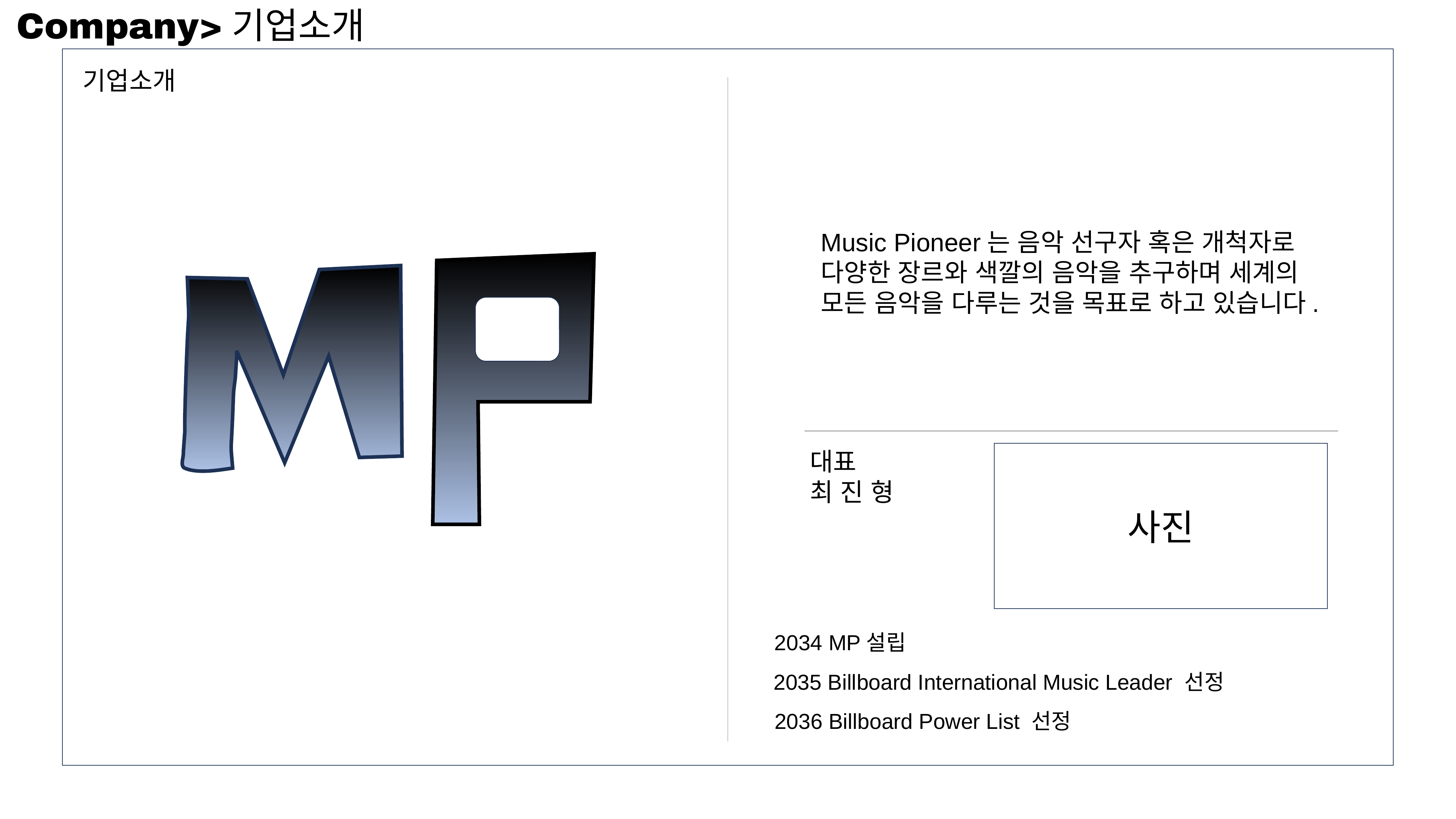

Company>기업소개

기업소개
Music Pioneer는 음악 선구자 혹은 개척자로 다양한 장르와 색깔의 음악을 추구하며 세계의 모든 음악을 다루는 것을 목표로 하고 있습니다.

대표
최 진 형
사진
2034 MP설립
2035 Billboard International Music Leader 선정
2036 Billboard Power List 선정